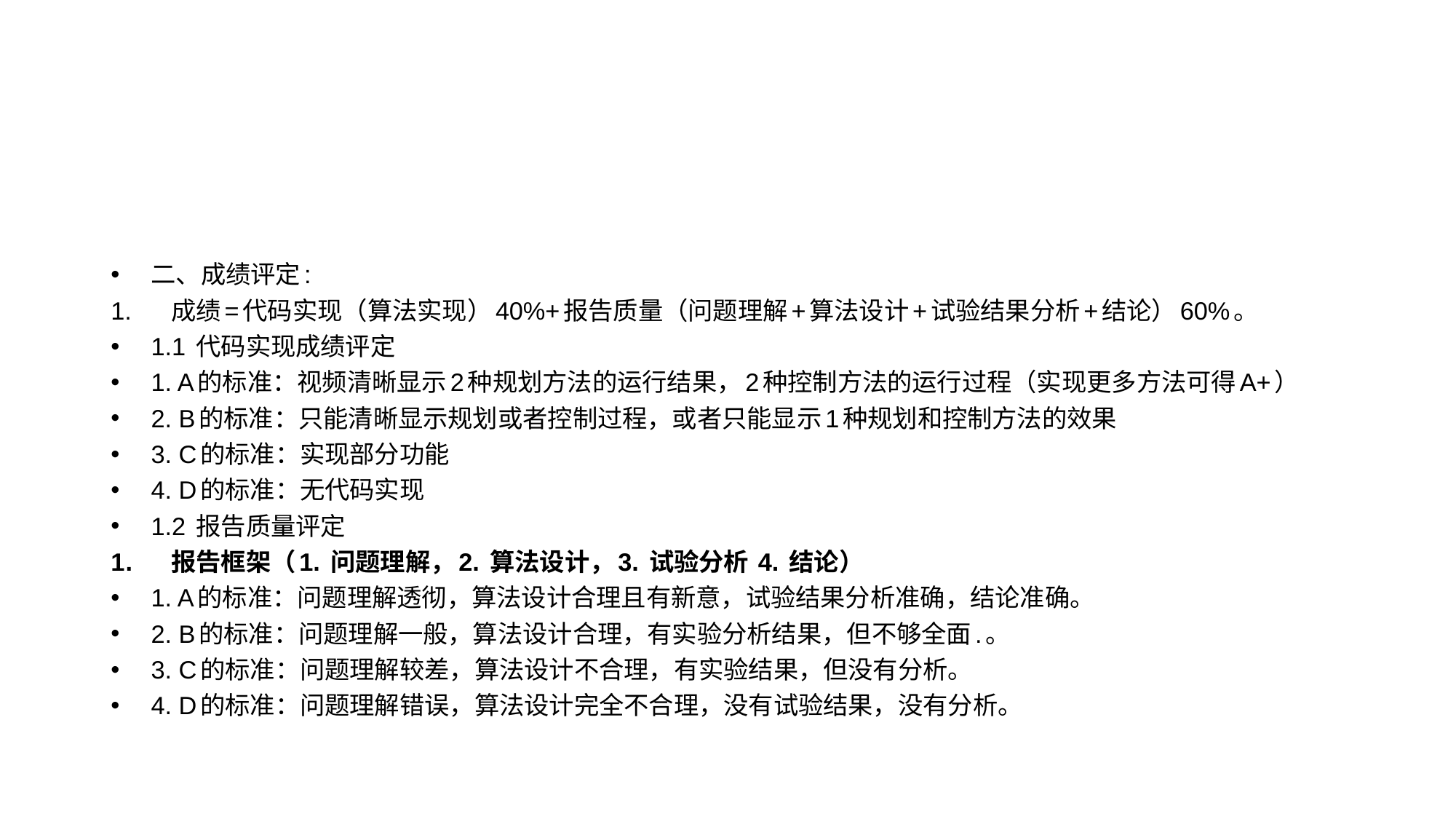

#

二、成绩评定:
成绩=代码实现（算法实现）40%+报告质量（问题理解+算法设计+试验结果分析+结论）60%。
1.1 代码实现成绩评定
1. A的标准：视频清晰显示2种规划方法的运行结果，2种控制方法的运行过程（实现更多方法可得A+）
2. B的标准：只能清晰显示规划或者控制过程，或者只能显示1种规划和控制方法的效果
3. C的标准：实现部分功能
4. D的标准：无代码实现
1.2 报告质量评定
报告框架（1. 问题理解，2. 算法设计，3. 试验分析 4. 结论）
1. A的标准：问题理解透彻，算法设计合理且有新意，试验结果分析准确，结论准确。
2. B的标准：问题理解一般，算法设计合理，有实验分析结果，但不够全面.。
3. C的标准：问题理解较差，算法设计不合理，有实验结果，但没有分析。
4. D的标准：问题理解错误，算法设计完全不合理，没有试验结果，没有分析。